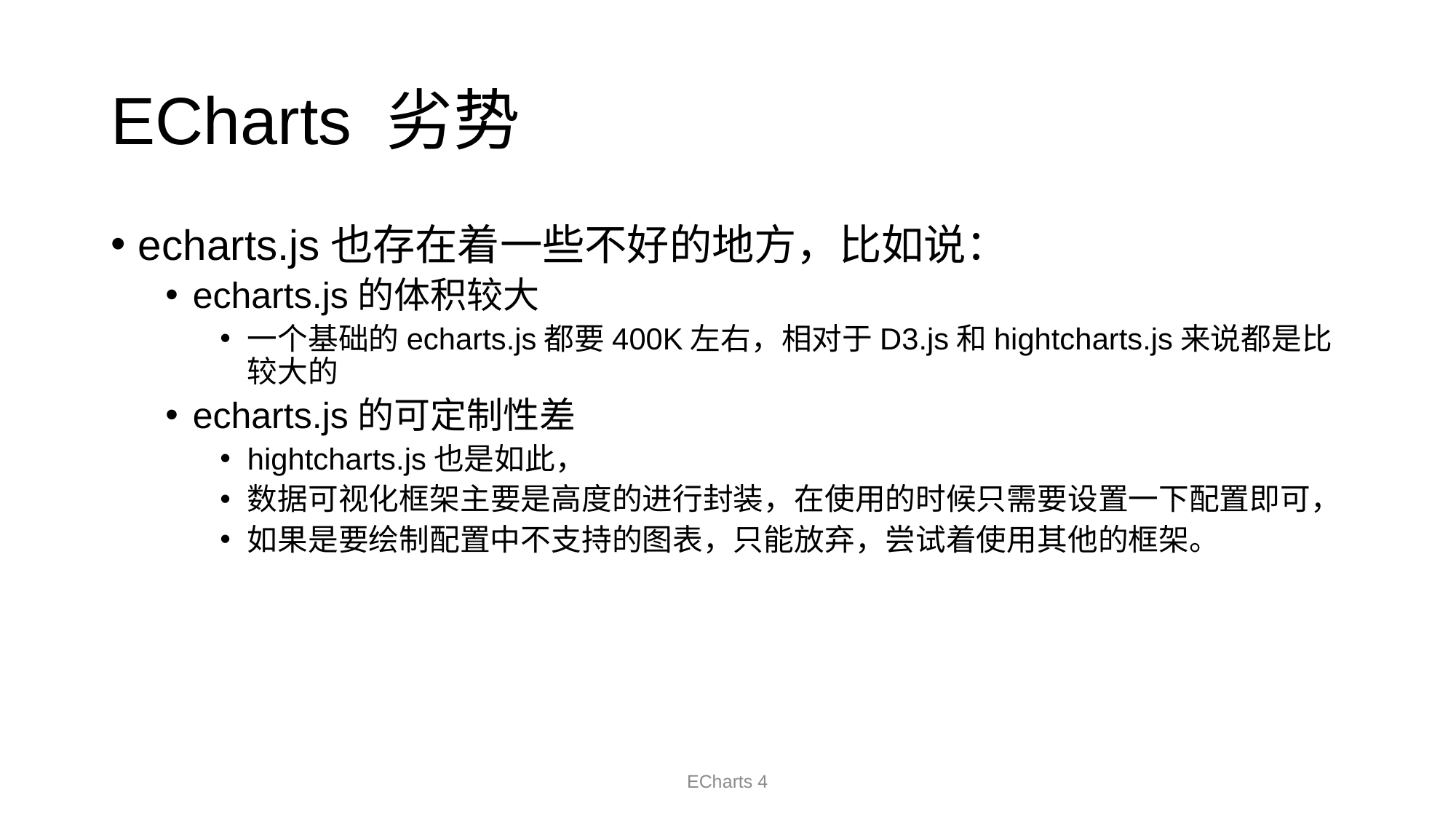

# ECharts 劣势
echarts.js也存在着一些不好的地方，比如说：
echarts.js的体积较大
一个基础的echarts.js都要400K左右，相对于D3.js和hightcharts.js来说都是比较大的
echarts.js的可定制性差
hightcharts.js也是如此，
数据可视化框架主要是高度的进行封装，在使用的时候只需要设置一下配置即可，
如果是要绘制配置中不支持的图表，只能放弃，尝试着使用其他的框架。

ECharts 4
12